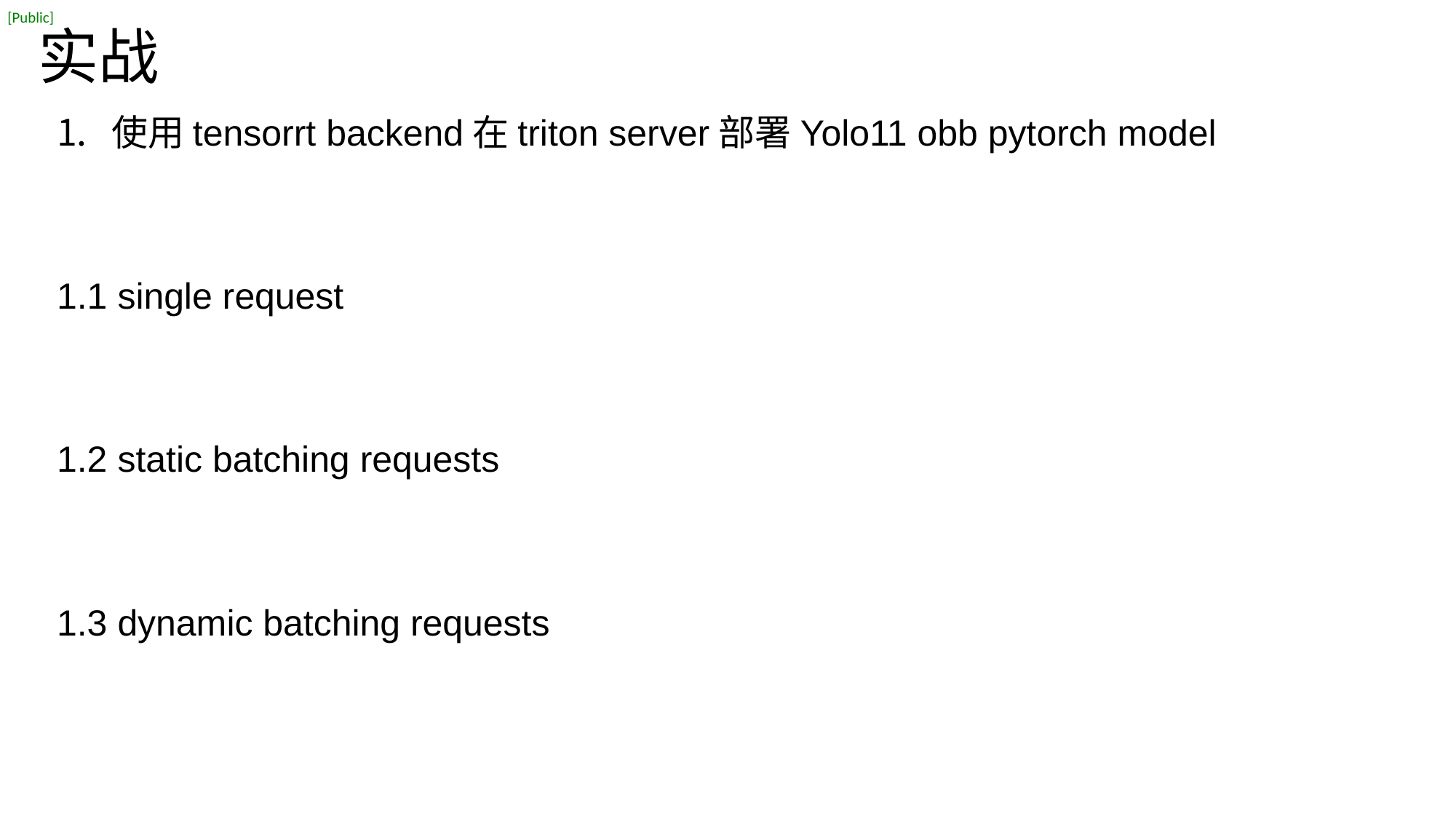

# 实战
使用tensorrt backend在triton server部署Yolo11 obb pytorch model

1.1 single request

1.2 static batching requests

1.3 dynamic batching requests